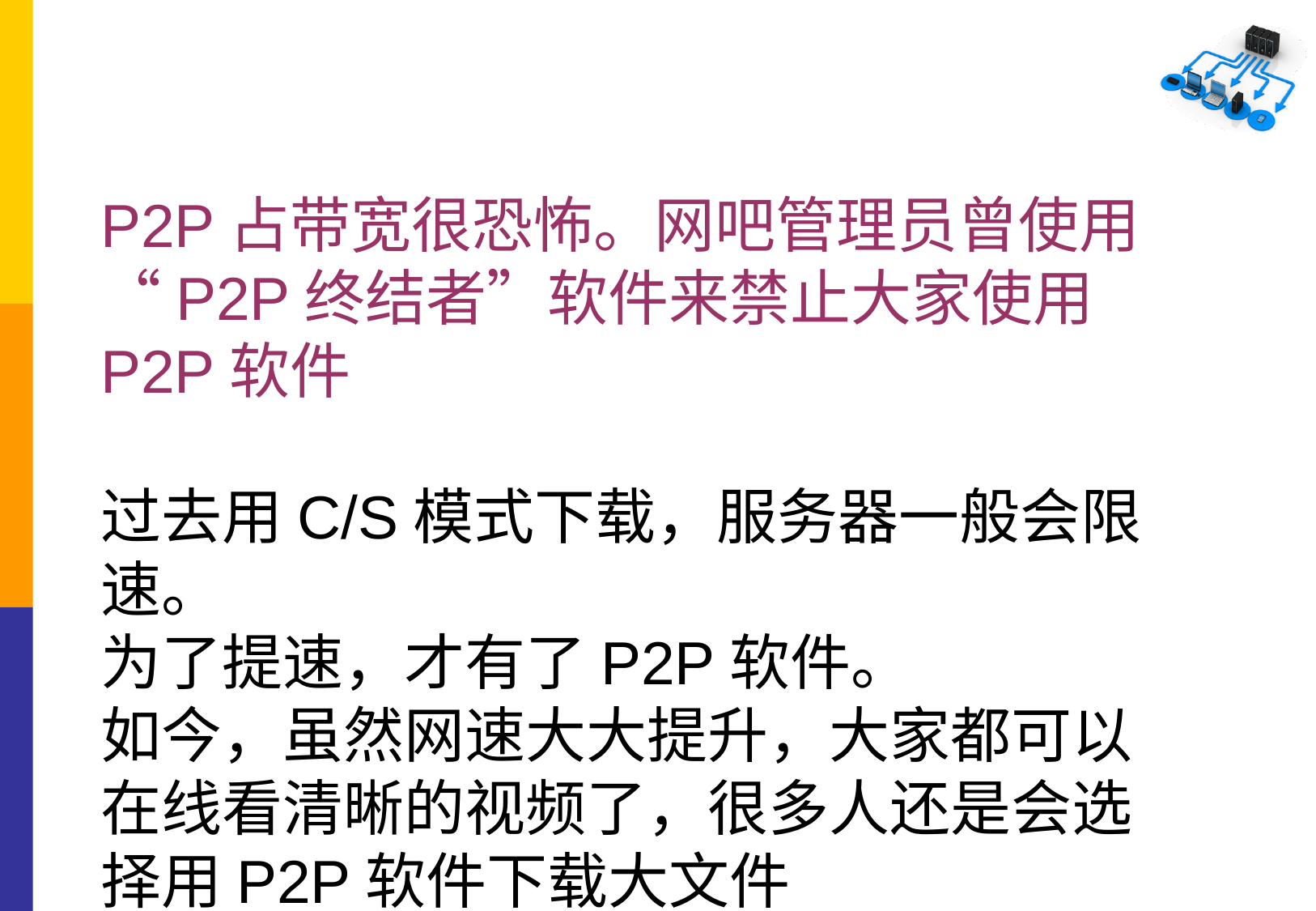

P2P占带宽很恐怖。网吧管理员曾使用“P2P终结者”软件来禁止大家使用P2P软件

过去用C/S模式下载，服务器一般会限速。
为了提速，才有了P2P软件。
如今，虽然网速大大提升，大家都可以
在线看清晰的视频了，很多人还是会选
择用P2P软件下载大文件